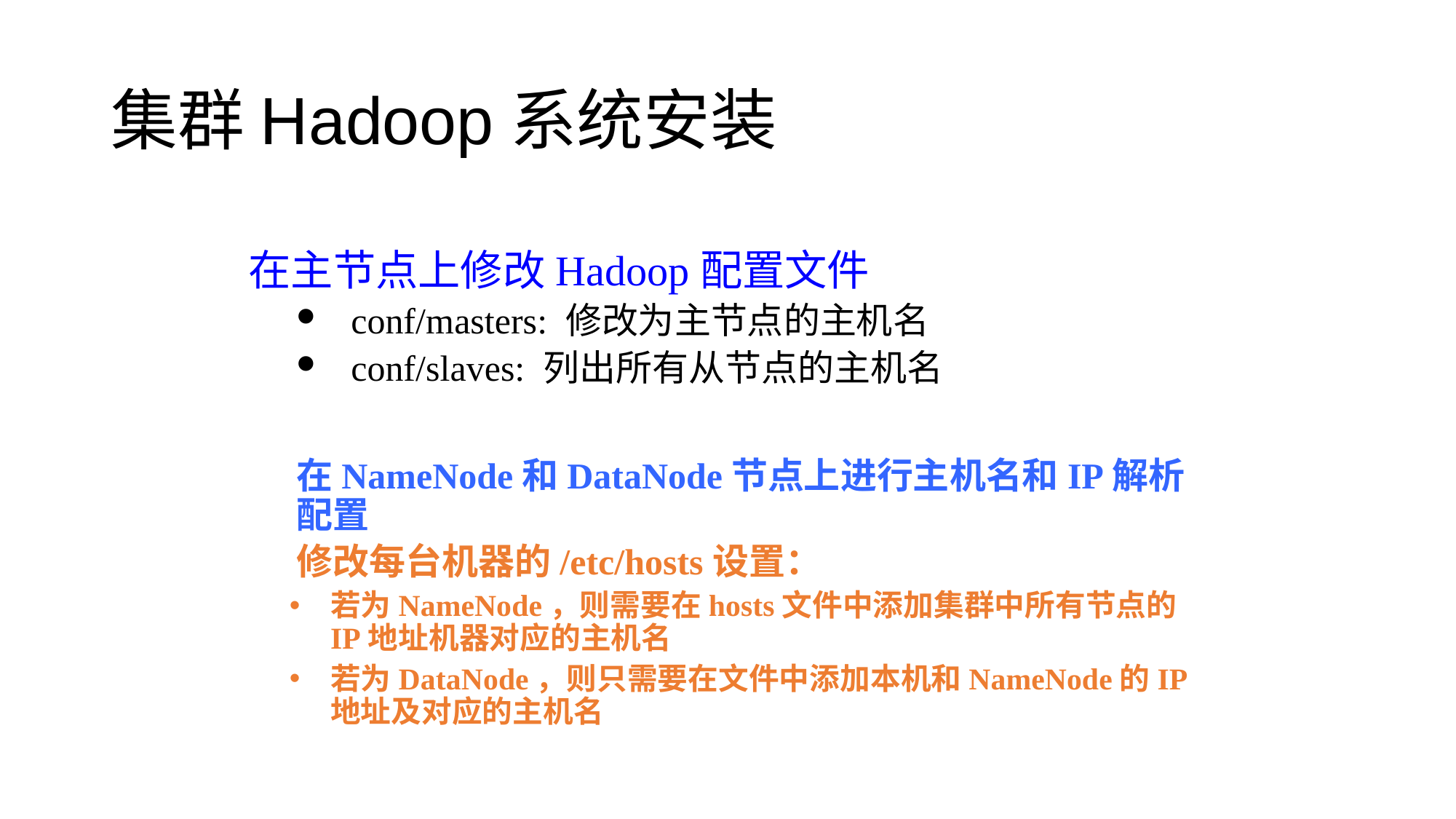

# 集群Hadoop系统安装
在主节点上修改Hadoop配置文件
conf/masters: 修改为主节点的主机名
conf/slaves: 列出所有从节点的主机名

在NameNode和DataNode节点上进行主机名和IP解析配置
修改每台机器的/etc/hosts设置：
若为NameNode，则需要在hosts文件中添加集群中所有节点的IP地址机器对应的主机名
若为DataNode，则只需要在文件中添加本机和NameNode的IP地址及对应的主机名